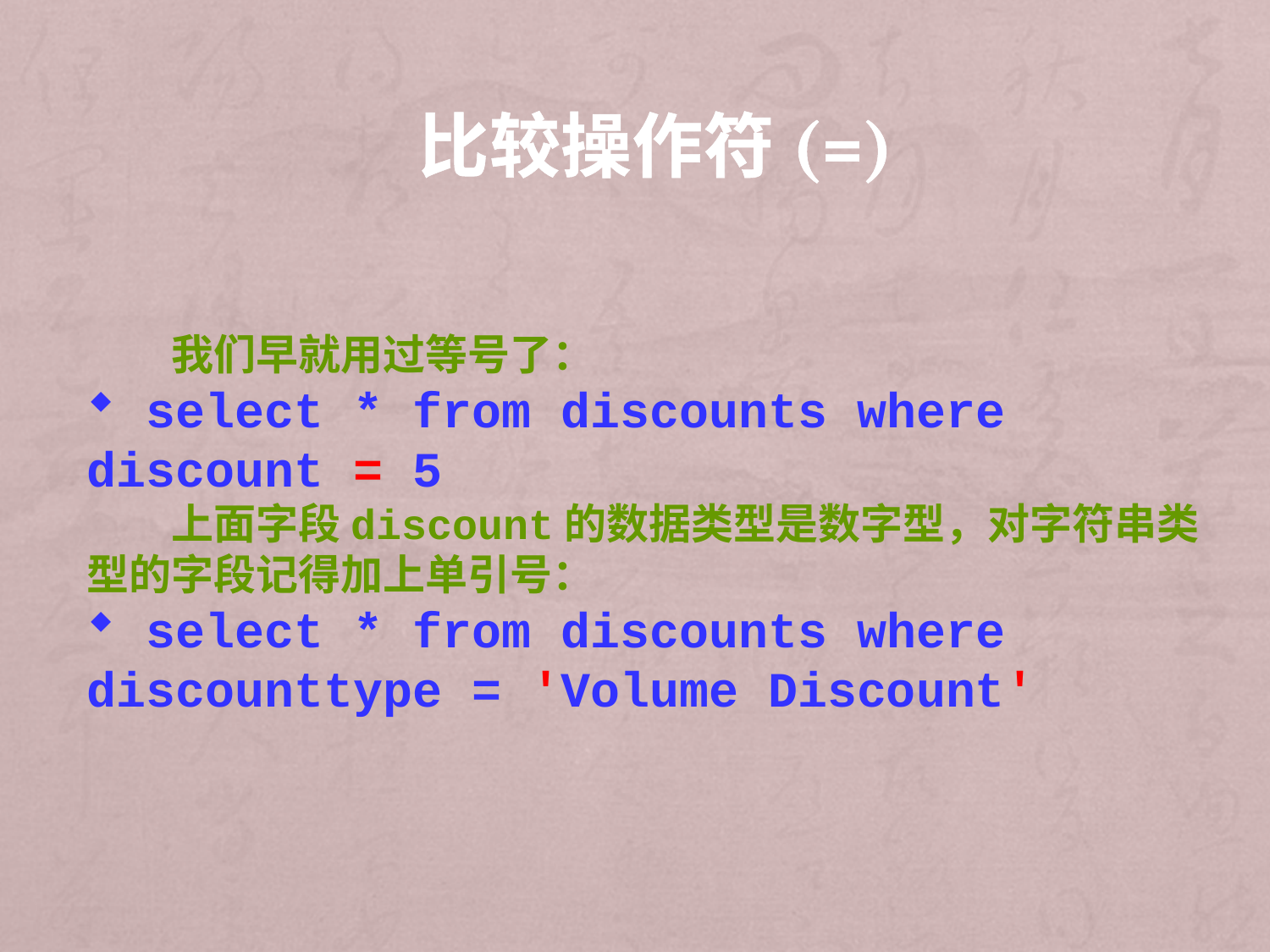

# 比较操作符(=)
　　我们早就用过等号了：
 select * from discounts where discount = 5
　　上面字段discount的数据类型是数字型，对字符串类型的字段记得加上单引号：
 select * from discounts where discounttype = 'Volume Discount'